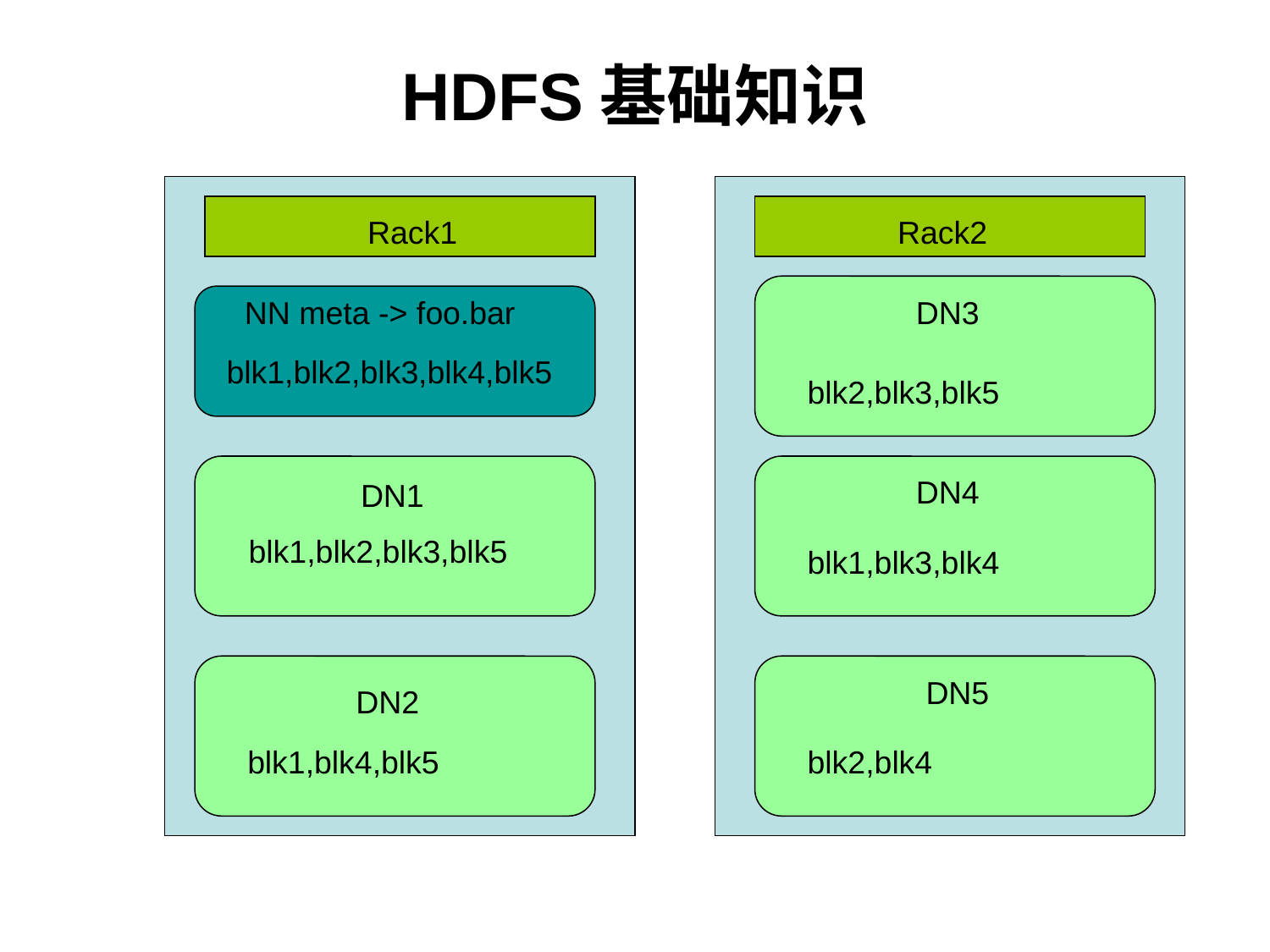

HDFS基础知识

Rack1
Rack2

NN meta -> foo.bar

DN3
blk1,blk2,blk3,blk4,blk5
blk2,blk3,blk5

DN4
DN1
blk1,blk2,blk3,blk5
blk1,blk3,blk4

DN5
DN2
blk1,blk4,blk5
blk2,blk4